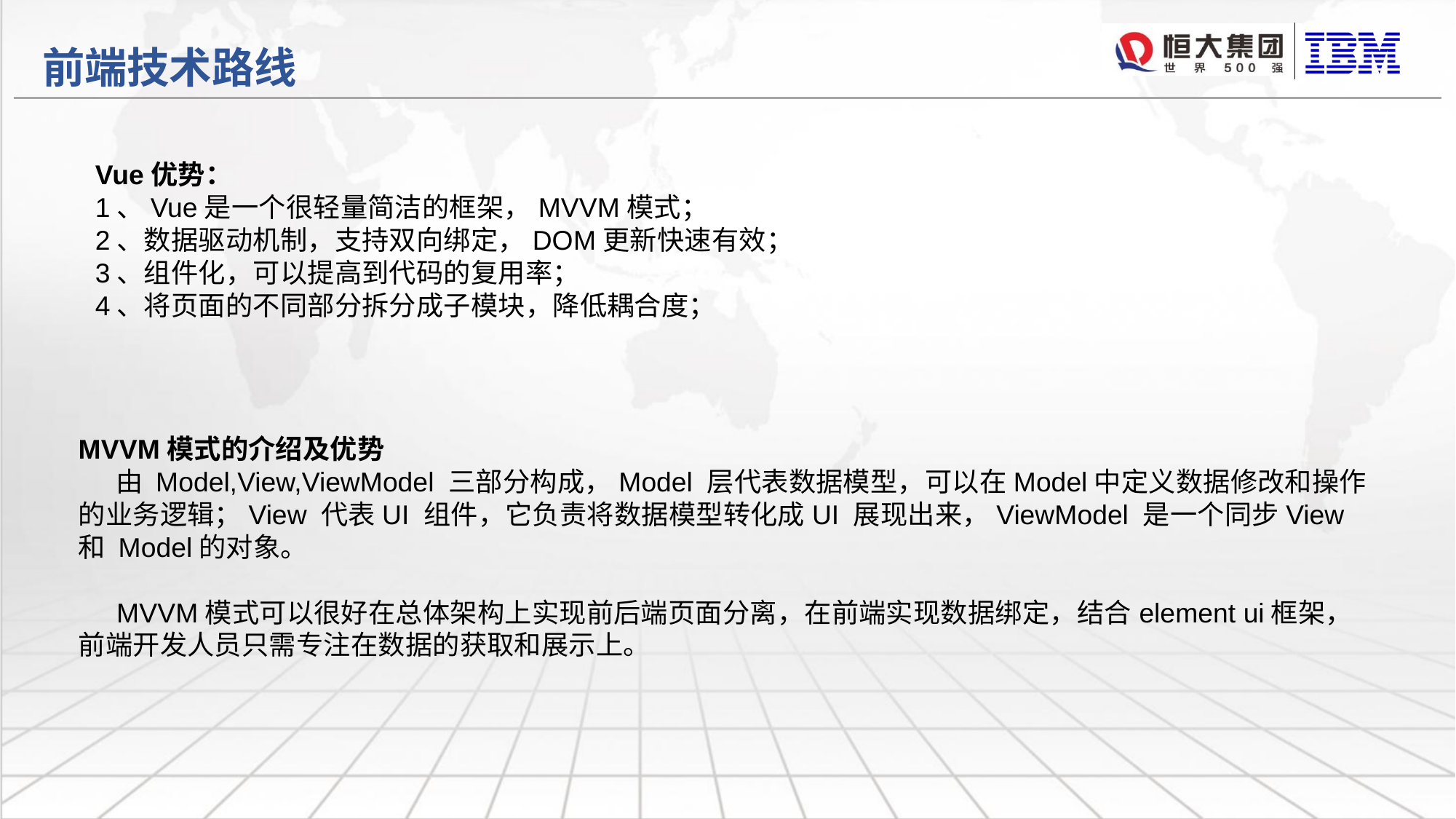

# 前端技术路线
Vue优势：
1、Vue是一个很轻量简洁的框架，MVVM模式；
2、数据驱动机制，支持双向绑定，DOM更新快速有效；
3、组件化，可以提高到代码的复用率；
4、将页面的不同部分拆分成子模块，降低耦合度；
MVVM模式的介绍及优势
     由 Model,View,ViewModel 三部分构成，Model 层代表数据模型，可以在Model中定义数据修改和操作的业务逻辑；View 代表UI 组件，它负责将数据模型转化成UI 展现出来，ViewModel 是一个同步View 和 Model的对象。

     MVVM模式可以很好在总体架构上实现前后端页面分离，在前端实现数据绑定，结合element ui框架，前端开发人员只需专注在数据的获取和展示上。